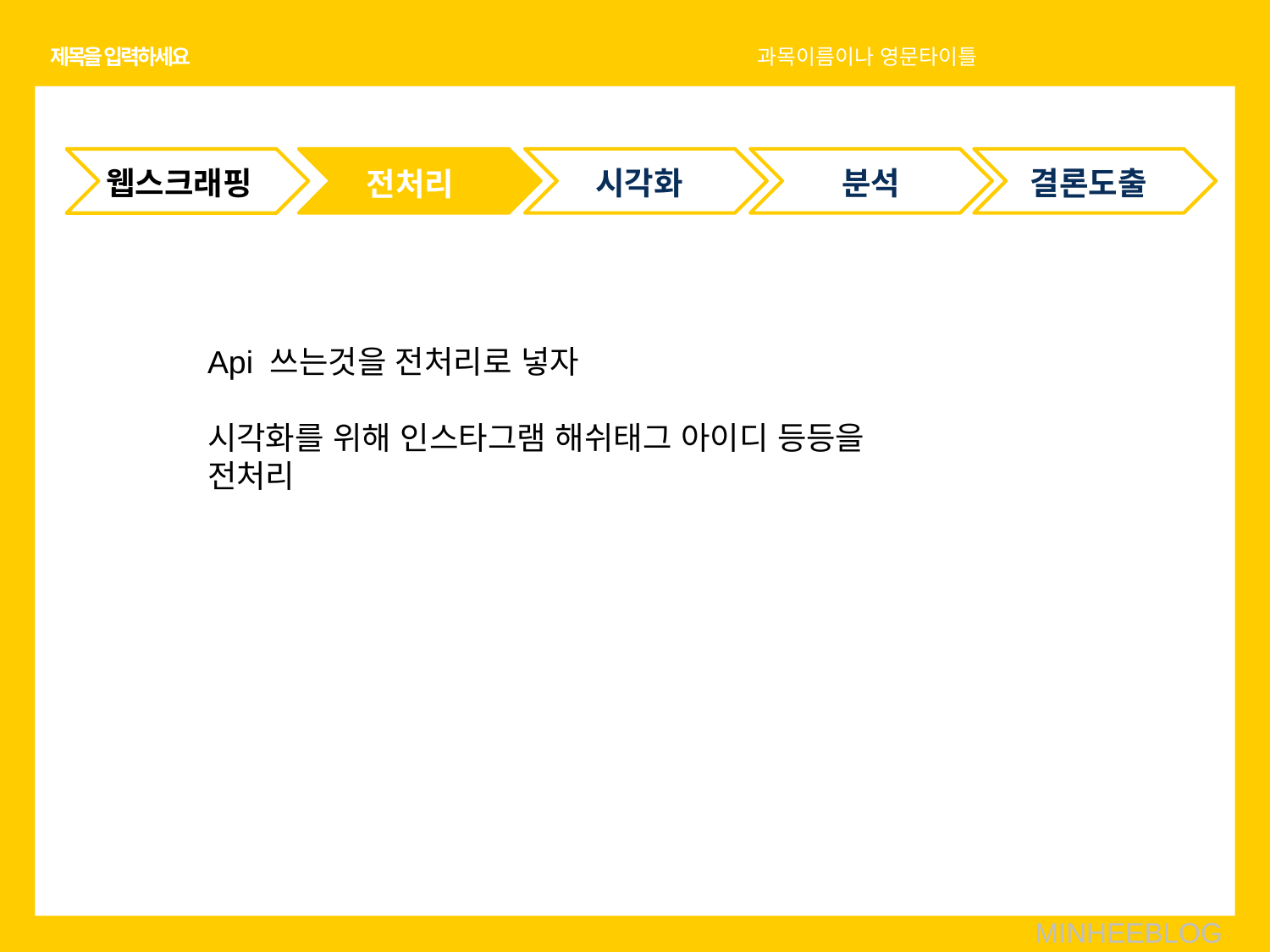

제목을 입력하세요
과목이름이나 영문타이틀

시각화
분석
결론도출
웹스크래핑
전처리
Api 쓰는것을 전처리로 넣자

시각화를 위해 인스타그램 해쉬태그 아이디 등등을 전처리
MINHEEBLOG